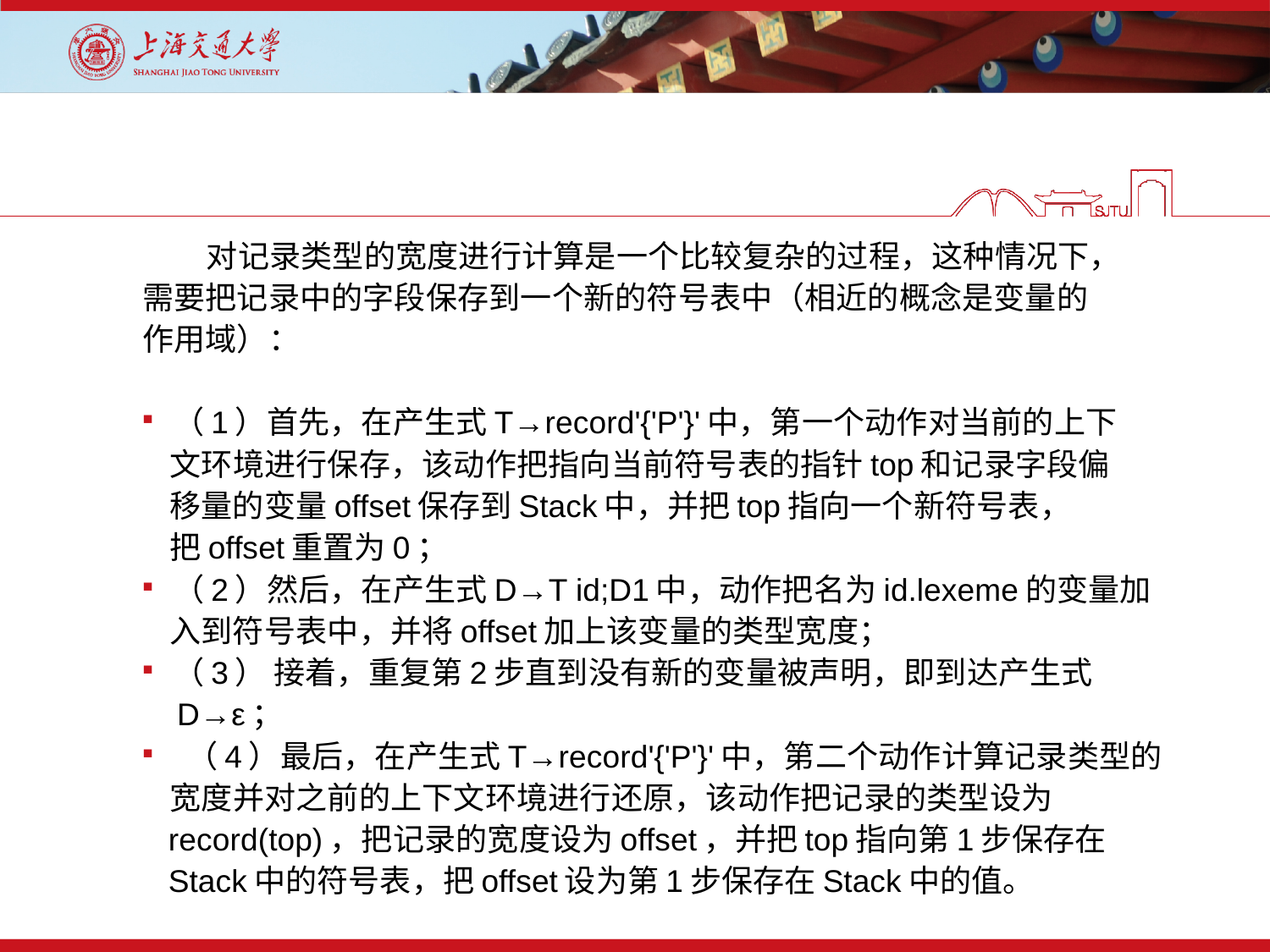

#
        对记录类型的宽度进行计算是一个比较复杂的过程，这种情况下，
需要把记录中的字段保存到一个新的符号表中（相近的概念是变量的
作用域）：

（1）首先，在产生式T→record'{'P'}'中，第一个动作对当前的上下
   文环境进行保存，该动作把指向当前符号表的指针top和记录字段偏
   移量的变量offset保存到Stack中，并把top指向一个新符号表，
   把offset重置为0；
（2）然后，在产生式D→T id;D1中，动作把名为id.lexeme的变量加
   入到符号表中，并将offset加上该变量的类型宽度；
（3） 接着，重复第2步直到没有新的变量被声明，即到达产生式
    D→ε；
 （4）最后，在产生式T→record'{'P'}'中，第二个动作计算记录类型的
   宽度并对之前的上下文环境进行还原，该动作把记录的类型设为
   record(top)，把记录的宽度设为offset，并把top指向第1步保存在
   Stack中的符号表，把offset设为第1步保存在Stack中的值。